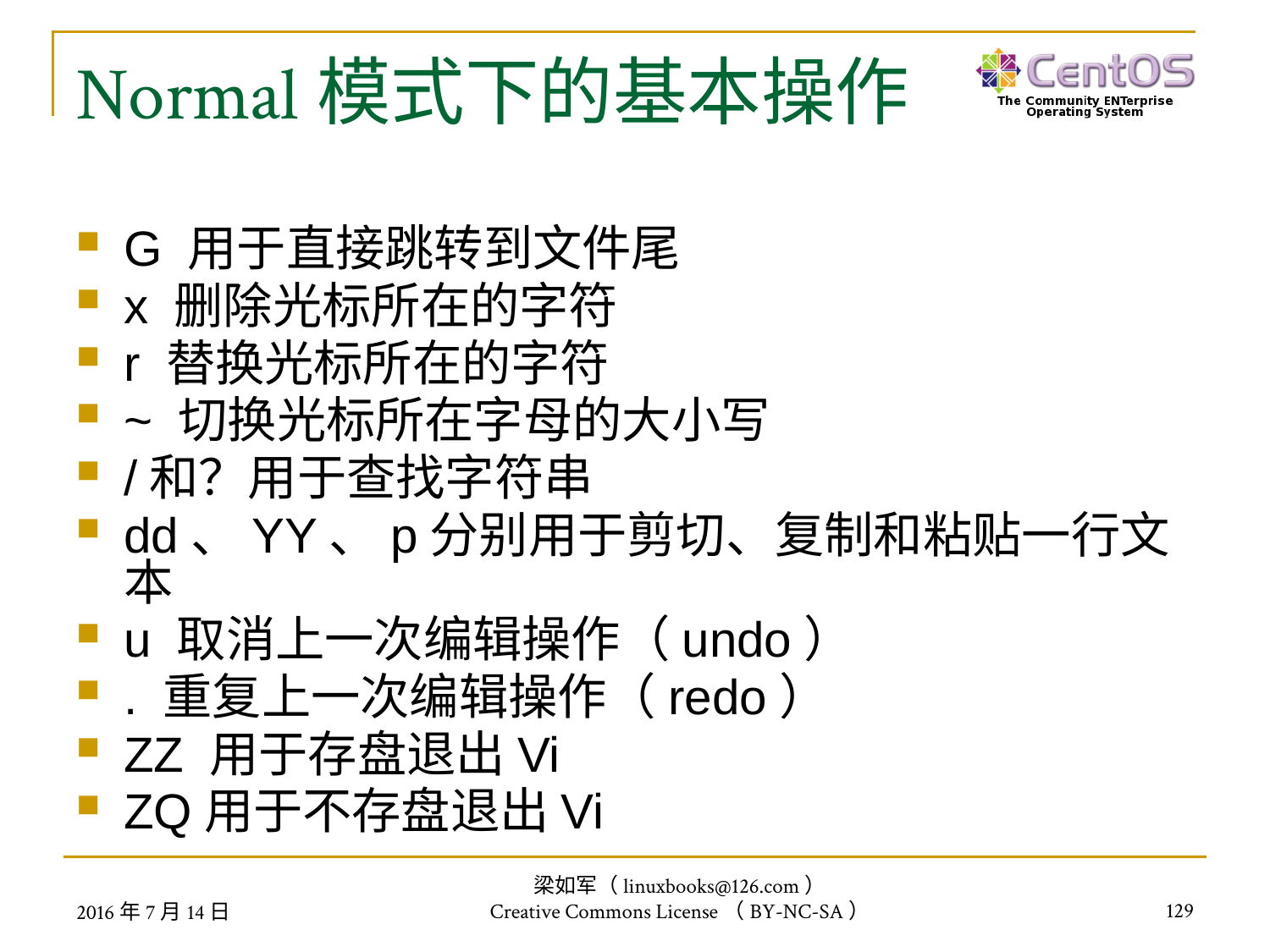

# Normal模式下的基本操作
G 用于直接跳转到文件尾
x 删除光标所在的字符
r 替换光标所在的字符
~ 切换光标所在字母的大小写
/和？用于查找字符串
dd、YY、p分别用于剪切、复制和粘贴一行文本
u 取消上一次编辑操作（undo）
. 重复上一次编辑操作（redo）
ZZ 用于存盘退出Vi
ZQ用于不存盘退出Vi
梁如军（linuxbooks@126.com）
Creative Commons License（BY-NC-SA）
2016年7月14日
129